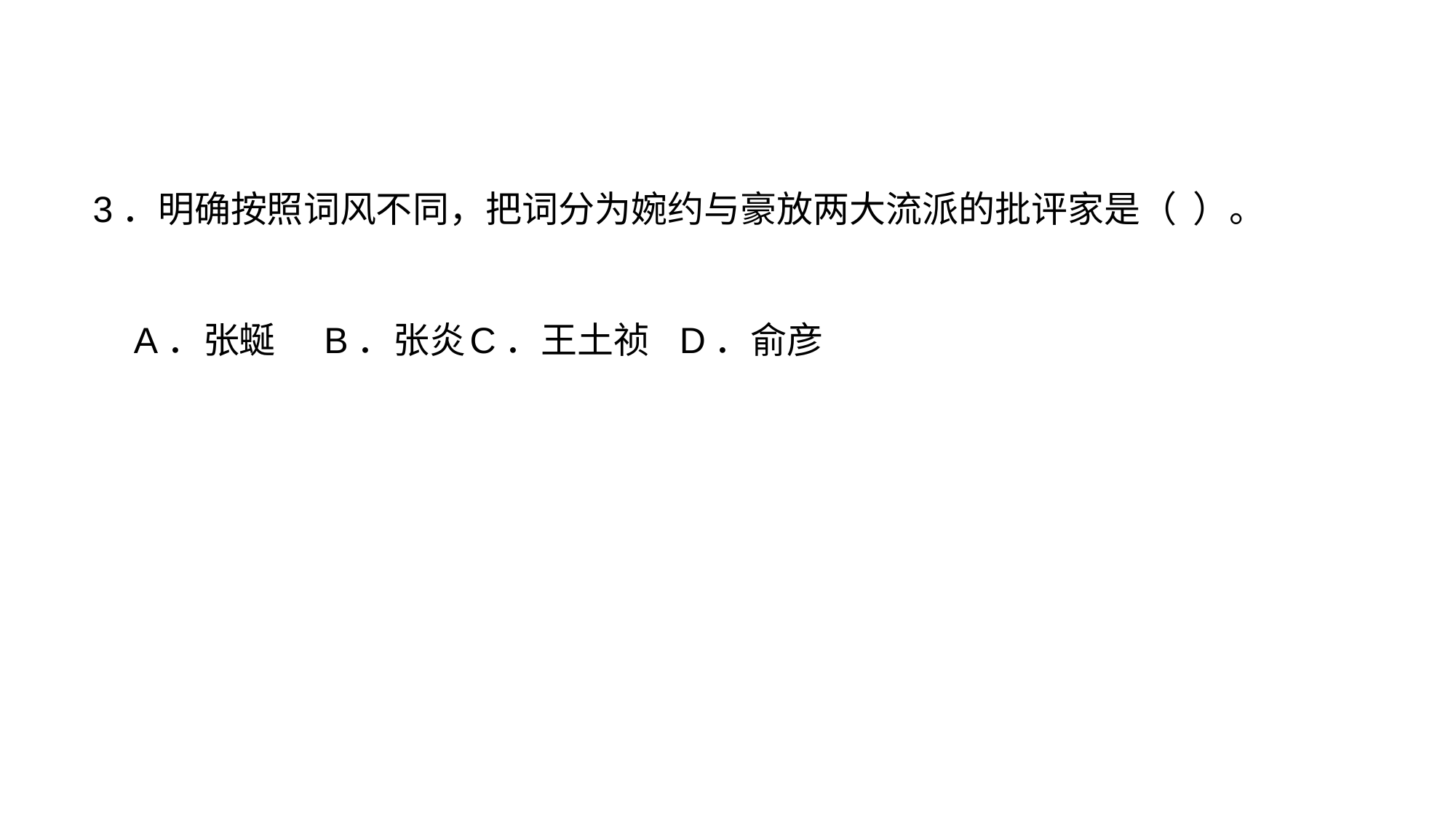

3．明确按照词风不同，把词分为婉约与豪放两大流派的批评家是（  ）。

A．张蜒	B．张炎	C．王土祯	D．俞彦